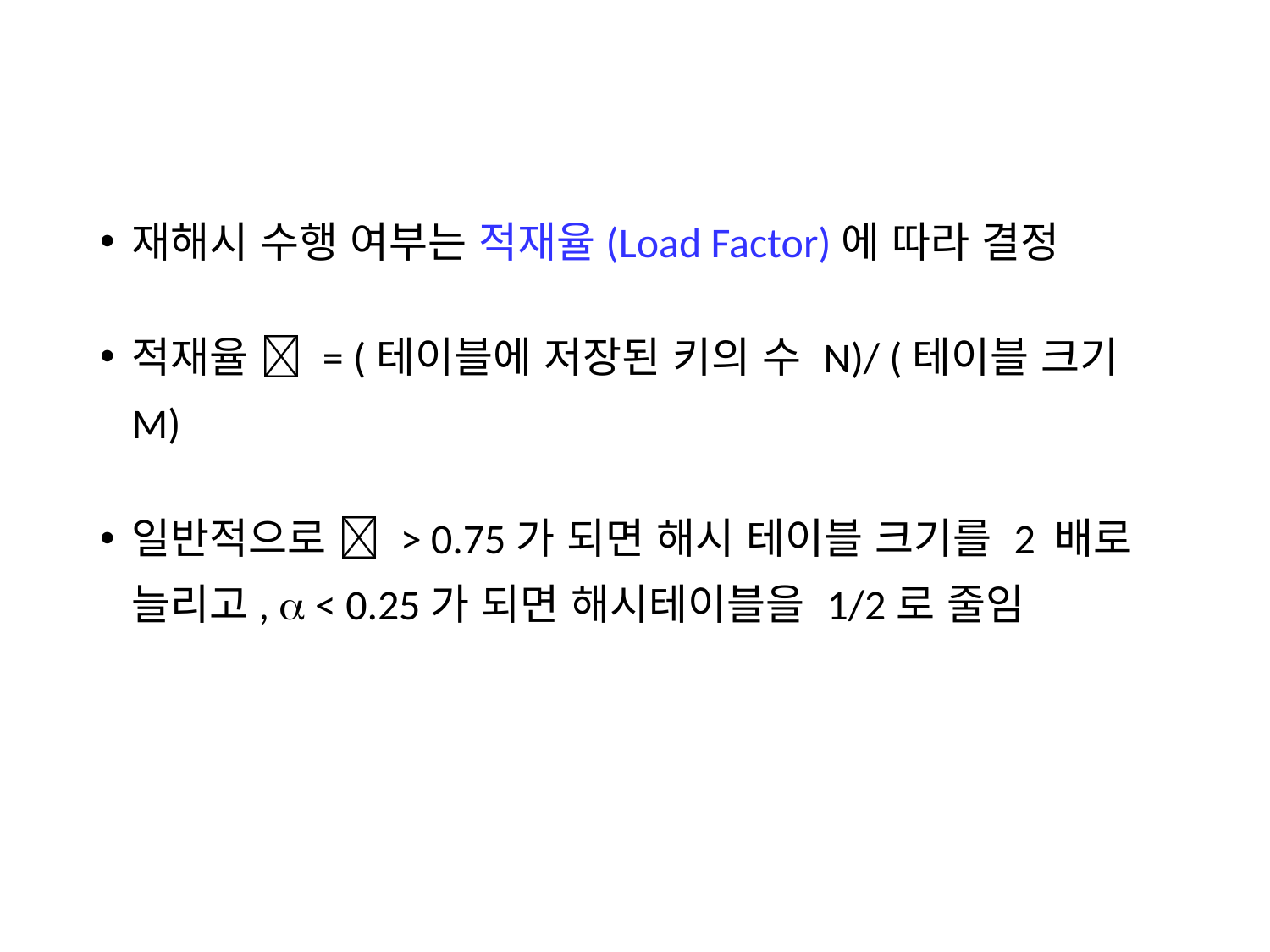

재해시 수행 여부는 적재율(Load Factor)에 따라 결정
적재율 α = (테이블에 저장된 키의 수 N)/ (테이블 크기 M)
일반적으로 α > 0.75가 되면 해시 테이블 크기를 2 배로 늘리고, α < 0.25가 되면 해시테이블을 1/2로 줄임